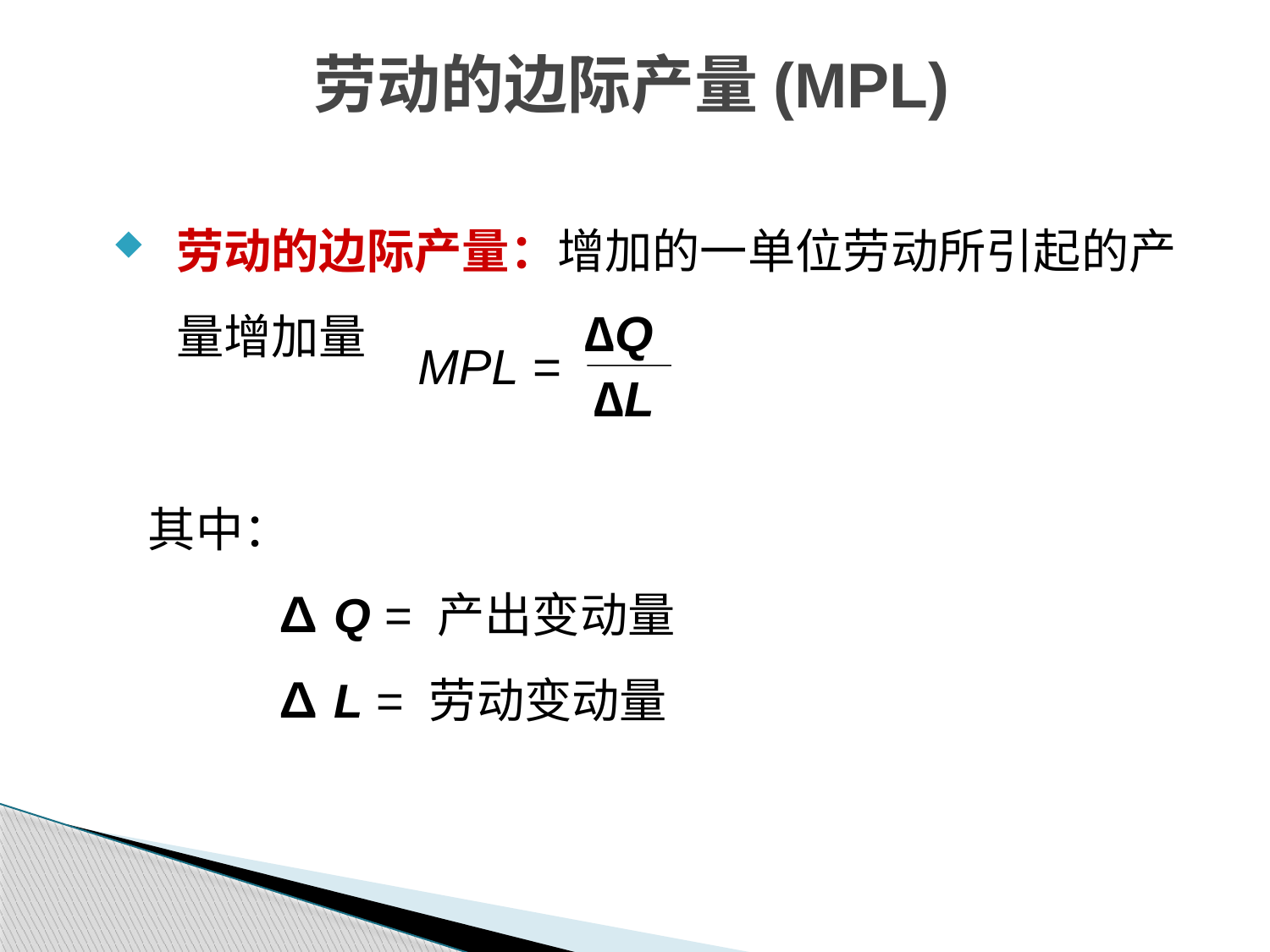

劳动的边际产量(MPL)
劳动的边际产量：增加的一单位劳动所引起的产量增加量

	其中：
	∆Q = 产出变动量
	∆L = 劳动变动量
∆Q
∆L

MPL =